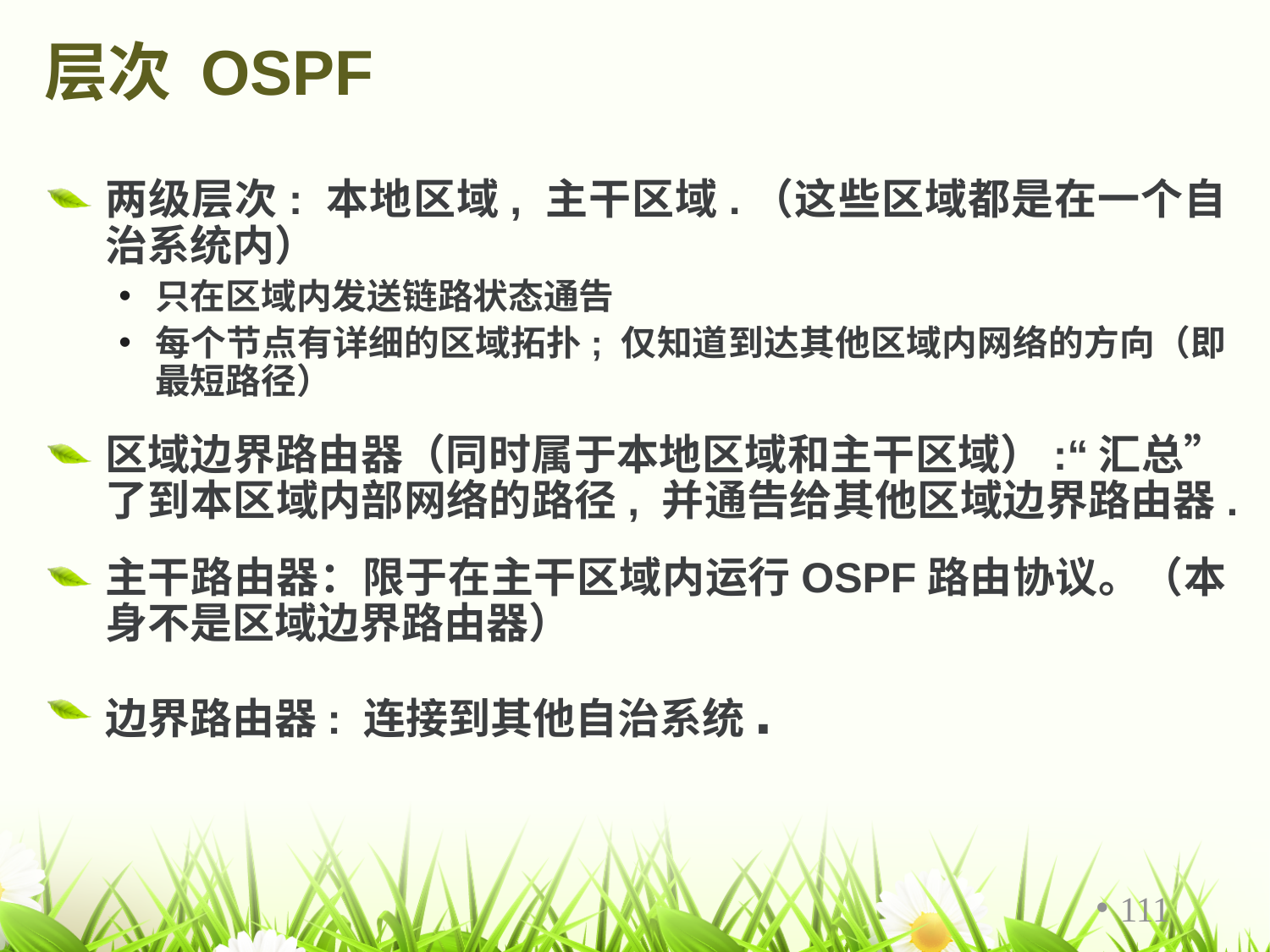

# 层次 OSPF
两级层次: 本地区域, 主干区域.（这些区域都是在一个自治系统内）
只在区域内发送链路状态通告
每个节点有详细的区域拓扑; 仅知道到达其他区域内网络的方向（即最短路径）
区域边界路由器（同时属于本地区域和主干区域）:“汇总”了到本区域内部网络的路径, 并通告给其他区域边界路由器.
主干路由器：限于在主干区域内运行OSPF路由协议。（本身不是区域边界路由器）
边界路由器: 连接到其他自治系统.
111